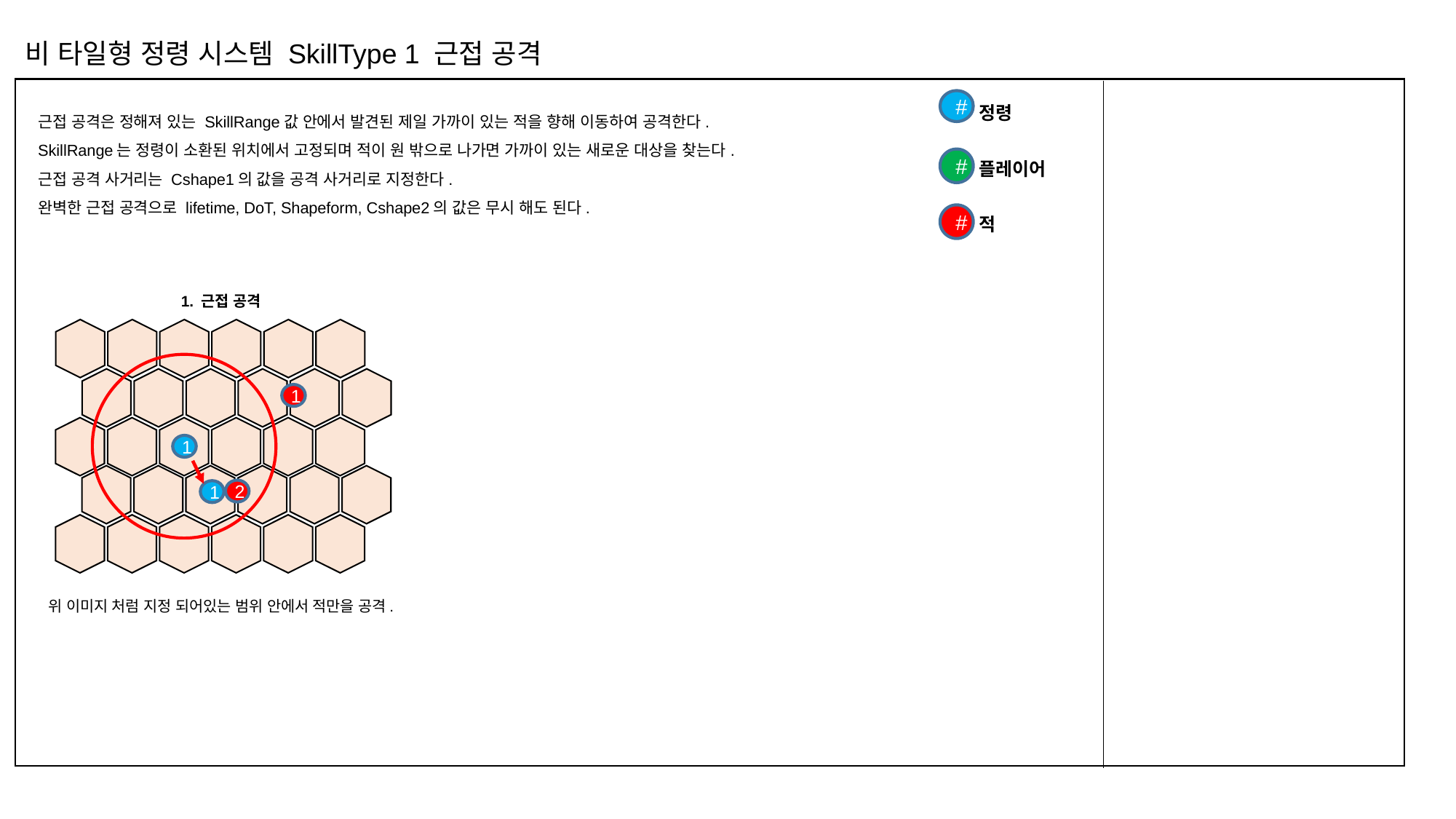

비 타일형 정령 시스템 SkillType 1 근접 공격

정령
#
근접 공격은 정해져 있는 SkillRange값 안에서 발견된 제일 가까이 있는 적을 향해 이동하여 공격한다.
SkillRange는 정령이 소환된 위치에서 고정되며 적이 원 밖으로 나가면 가까이 있는 새로운 대상을 찾는다.
근접 공격 사거리는 Cshape1의 값을 공격 사거리로 지정한다.
완벽한 근접 공격으로 lifetime, DoT, Shapeform, Cshape2의 값은 무시 해도 된다.
플레이어
#
적
#
1. 근접 공격

1

1

2
1

위 이미지 처럼 지정 되어있는 범위 안에서 적만을 공격.